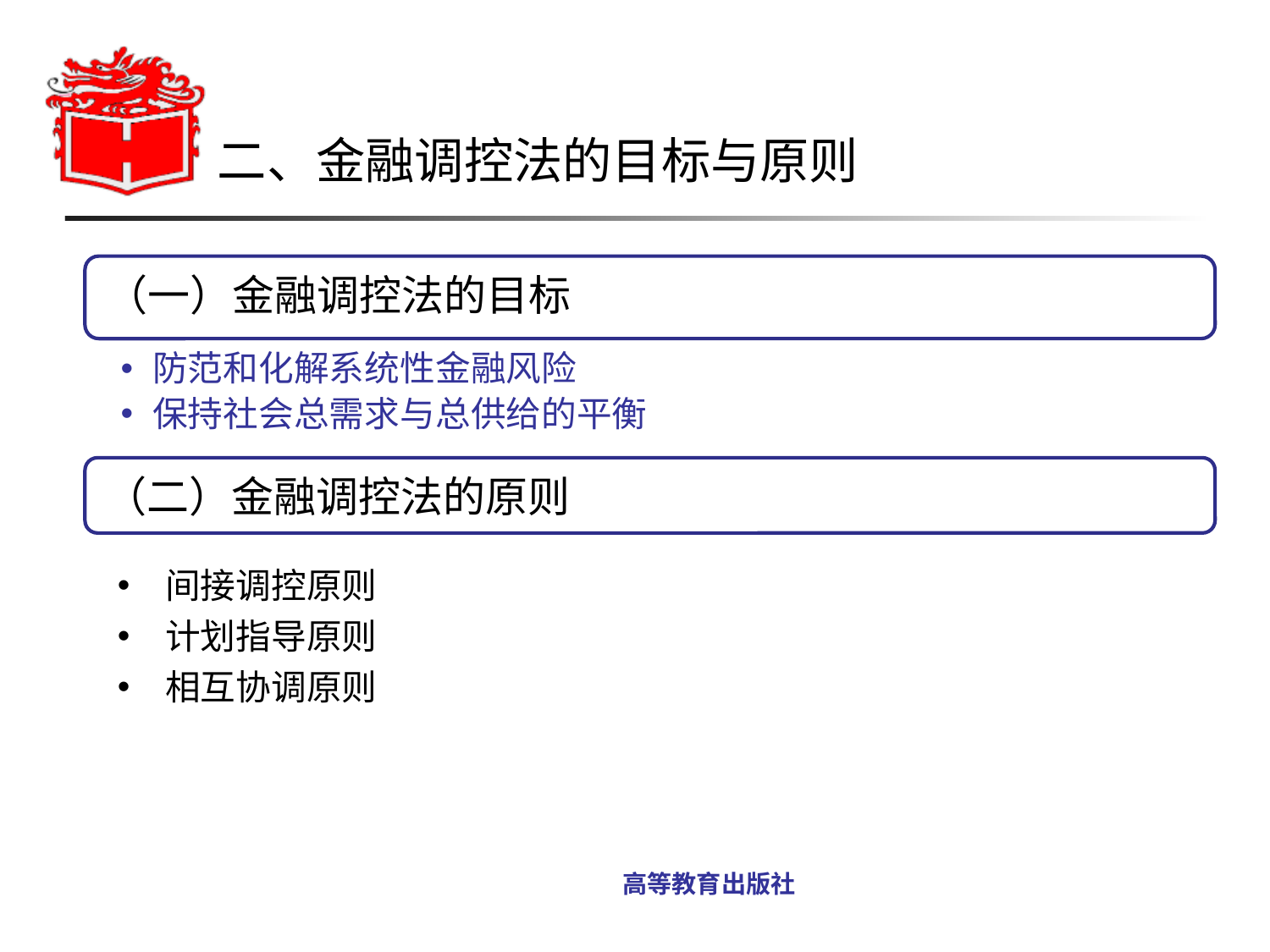

二、金融调控法的目标与原则
（一）金融调控法的目标
防范和化解系统性金融风险
保持社会总需求与总供给的平衡

（二）金融调控法的原则

间接调控原则
计划指导原则
相互协调原则

高等教育出版社